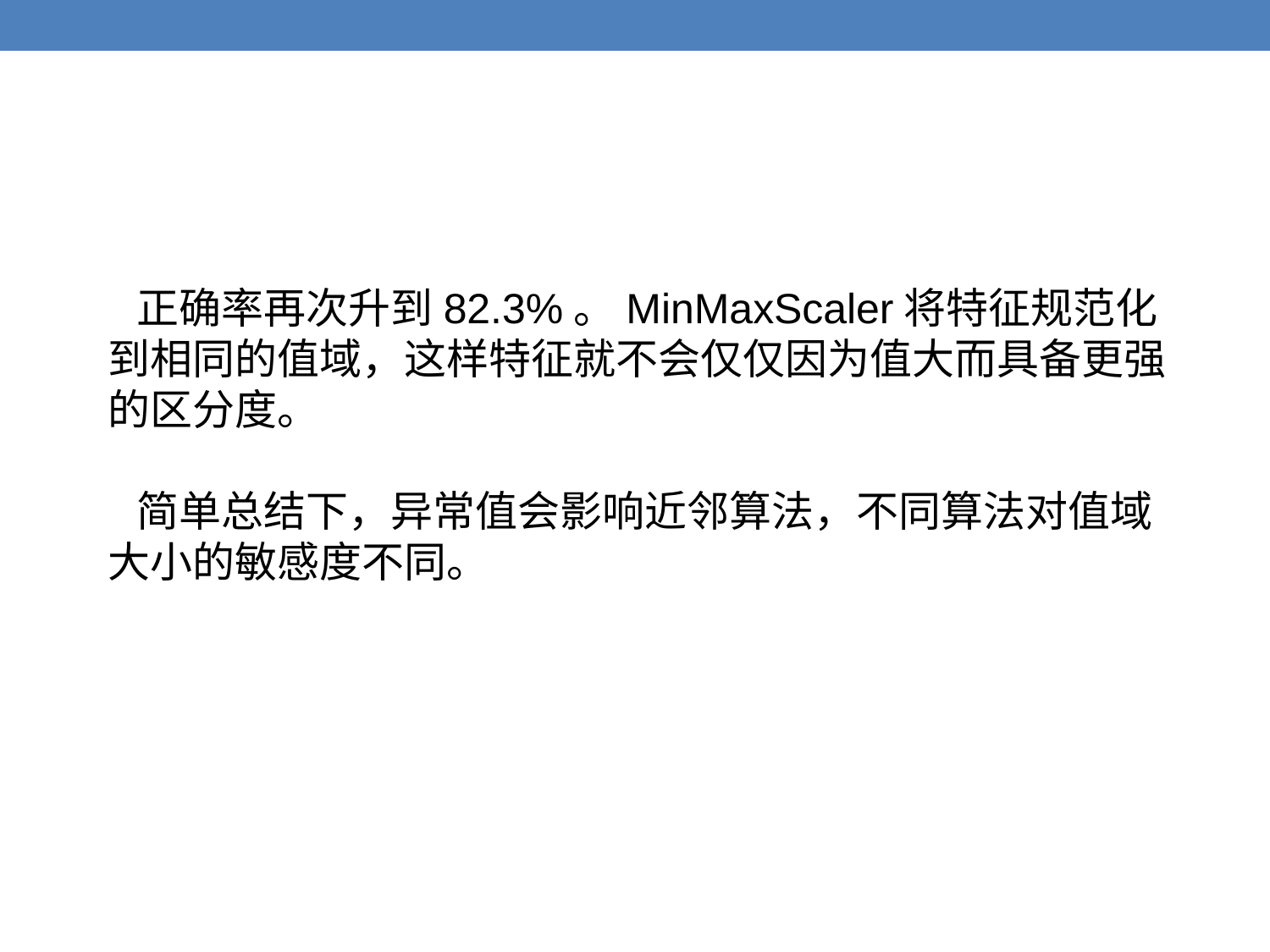

正确率再次升到82.3%。MinMaxScaler将特征规范化到相同的值域，这样特征就不会仅仅因为值大而具备更强的区分度。

  简单总结下，异常值会影响近邻算法，不同算法对值域大小的敏感度不同。